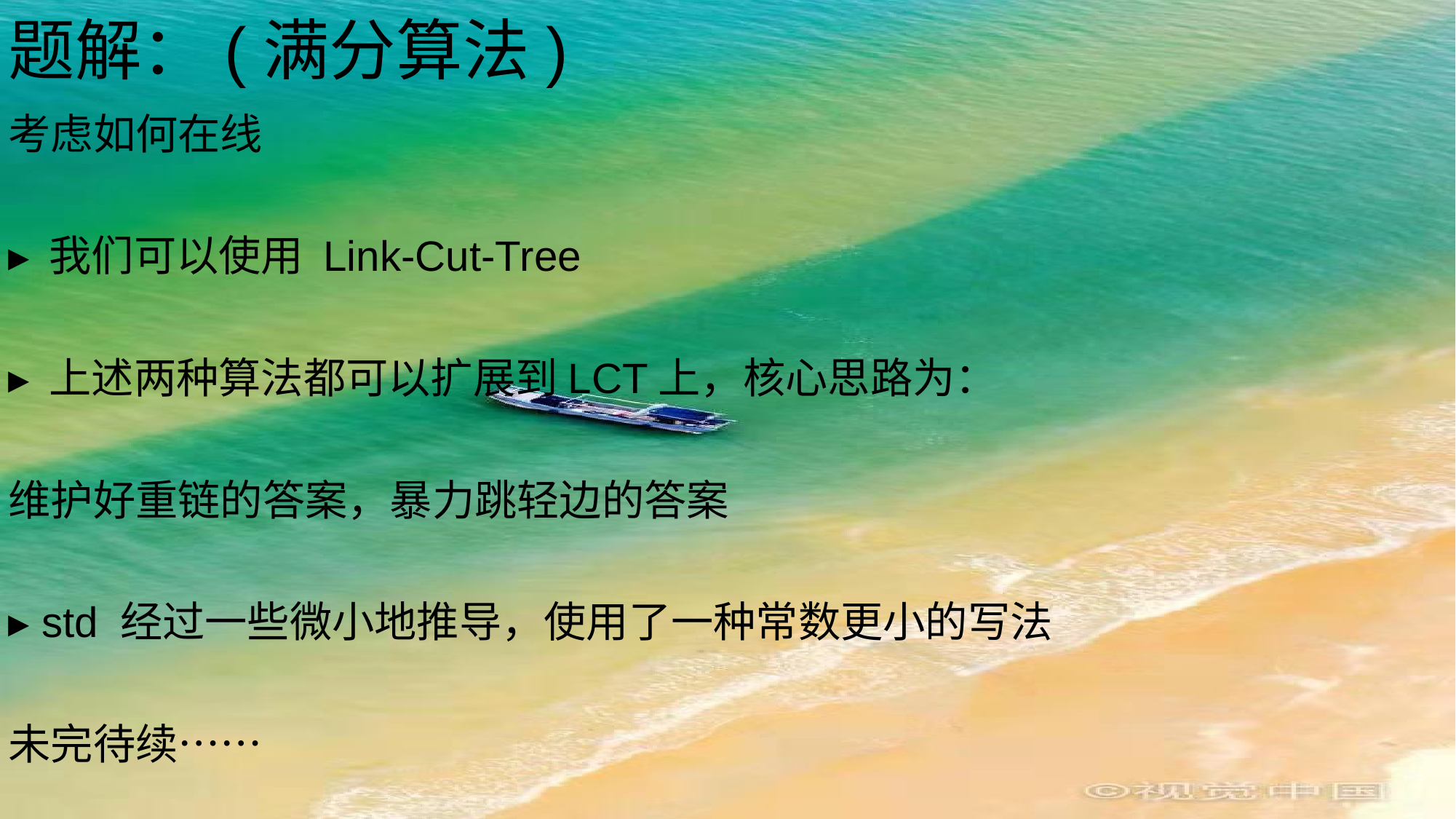

# 题解：(满分算法)
考虑如何在线

▸ 我们可以使用 Link-Cut-Tree

▸ 上述两种算法都可以扩展到LCT上，核心思路为：

维护好重链的答案，暴力跳轻边的答案

▸ std 经过一些微小地推导，使用了一种常数更小的写法

未完待续……